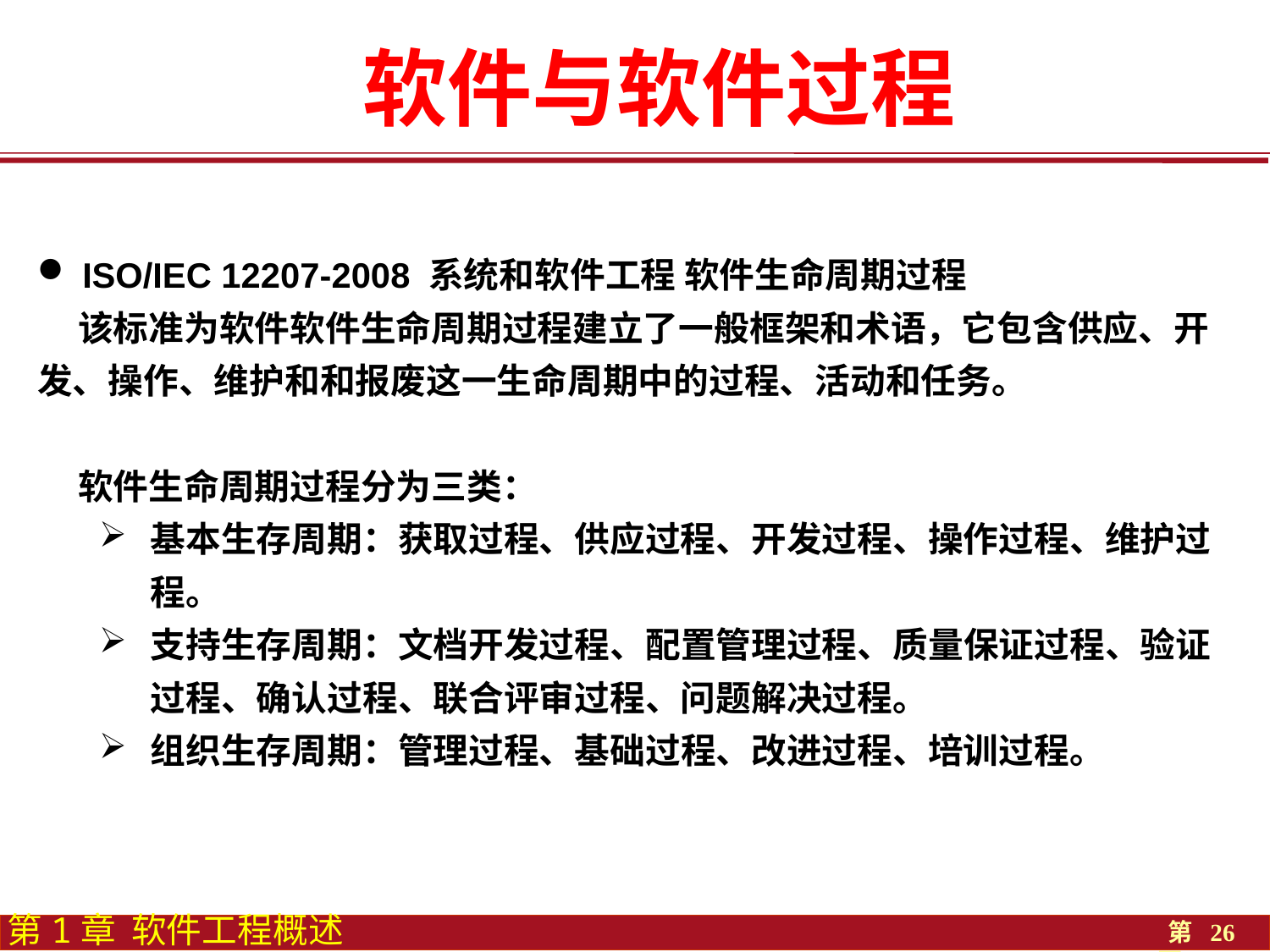

软件与软件过程
 ISO/IEC 12207-2008 系统和软件工程 软件生命周期过程
    该标准为软件软件生命周期过程建立了一般框架和术语，它包含供应、开发、操作、维护和和报废这一生命周期中的过程、活动和任务。

    软件生命周期过程分为三类：
基本生存周期：获取过程、供应过程、开发过程、操作过程、维护过程。
支持生存周期：文档开发过程、配置管理过程、质量保证过程、验证过程、确认过程、联合评审过程、问题解决过程。
组织生存周期：管理过程、基础过程、改进过程、培训过程。